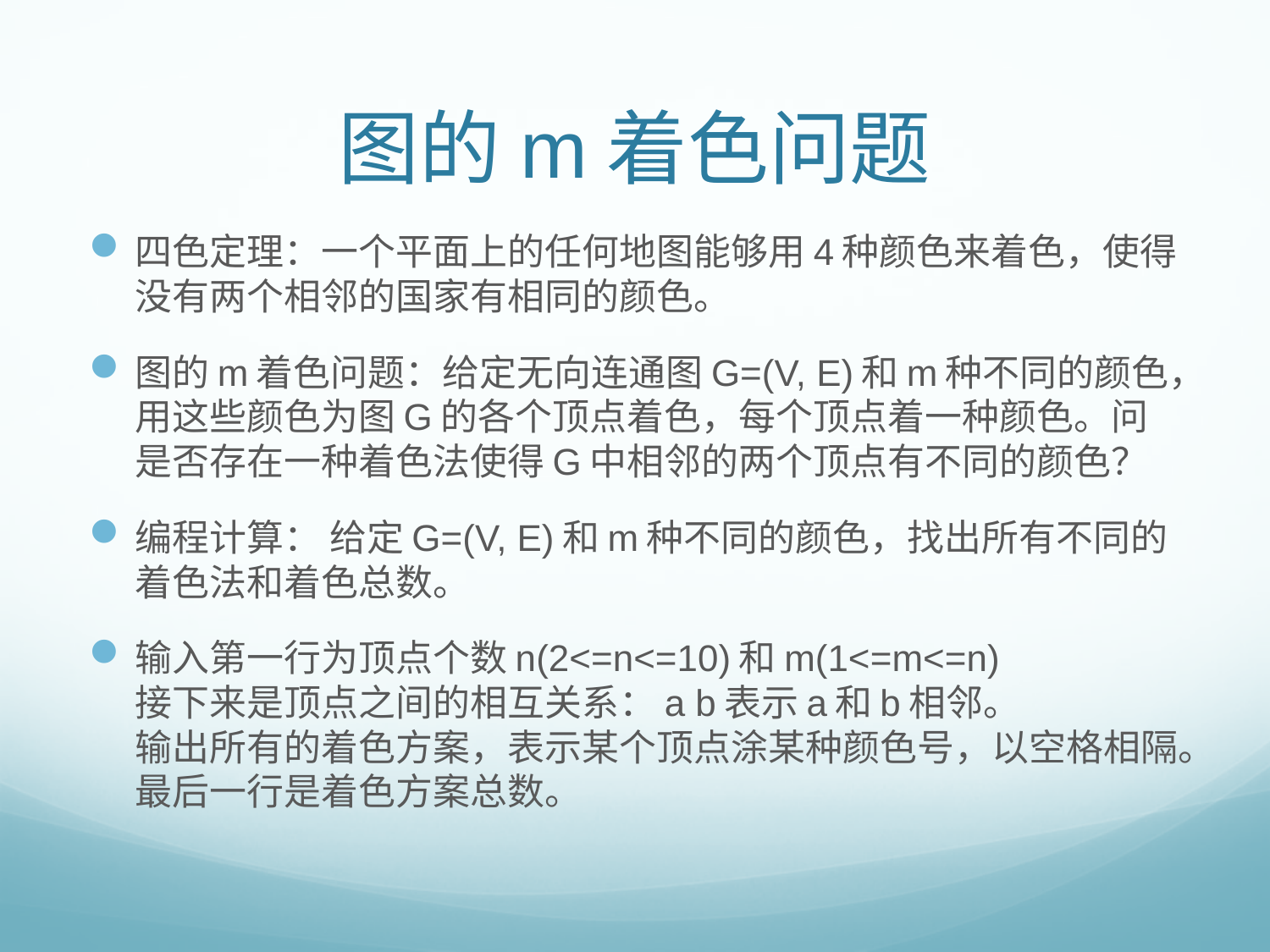

# 图的m着色问题
四色定理：一个平面上的任何地图能够用4种颜色来着色，使得没有两个相邻的国家有相同的颜色。
图的m着色问题：给定无向连通图G=(V, E)和m种不同的颜色，用这些颜色为图G的各个顶点着色，每个顶点着一种颜色。问是否存在一种着色法使得G中相邻的两个顶点有不同的颜色？
编程计算： 给定G=(V, E)和m种不同的颜色，找出所有不同的着色法和着色总数。
输入第一行为顶点个数n(2<=n<=10)和m(1<=m<=n)
接下来是顶点之间的相互关系：a b表示a和b相邻。
输出所有的着色方案，表示某个顶点涂某种颜色号，以空格相隔。最后一行是着色方案总数。